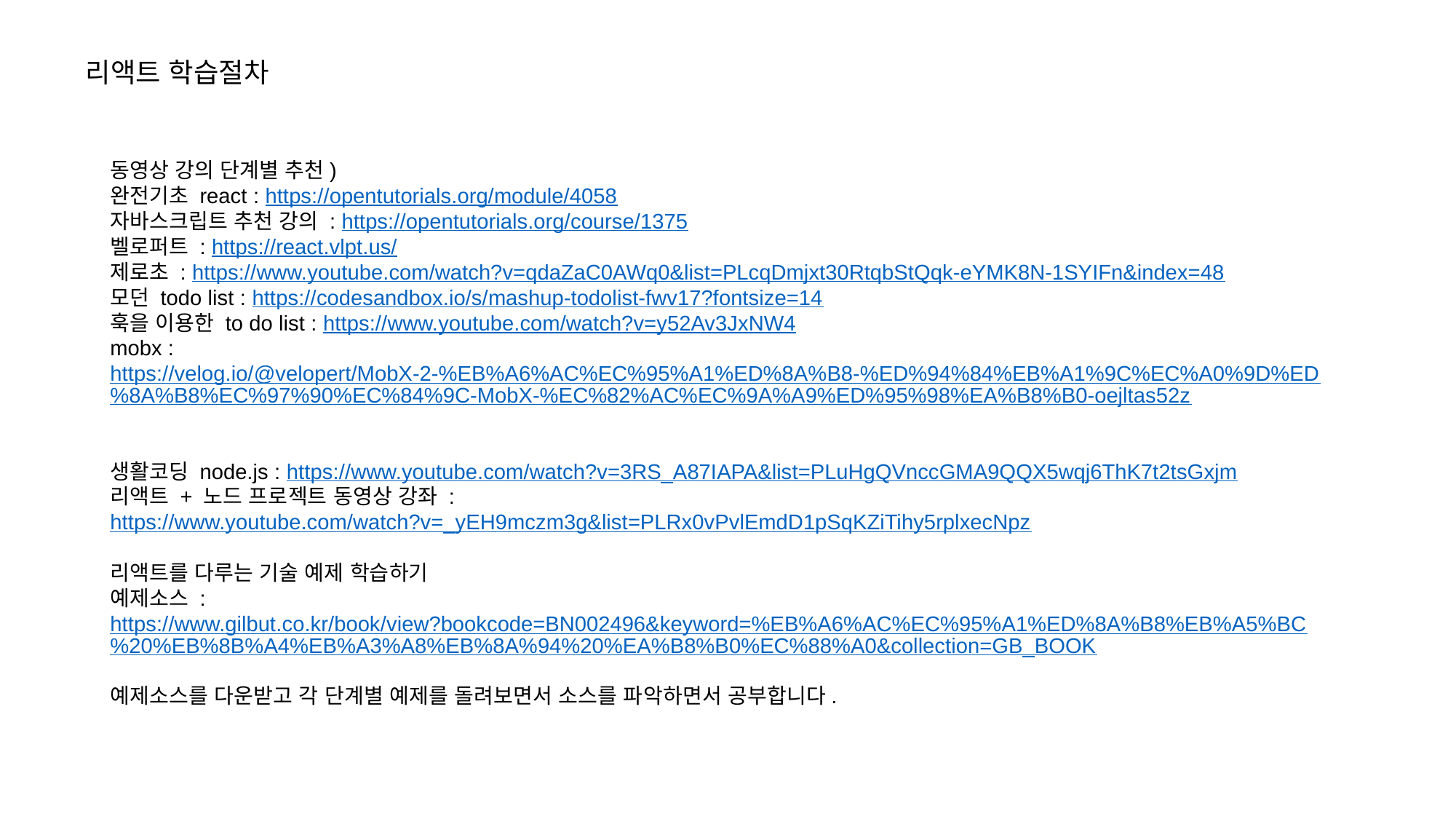

리액트 학습절차
동영상 강의 단계별 추천)
완전기초 react : https://opentutorials.org/module/4058
자바스크립트 추천 강의 : https://opentutorials.org/course/1375
벨로퍼트 : https://react.vlpt.us/
제로초 : https://www.youtube.com/watch?v=qdaZaC0AWq0&list=PLcqDmjxt30RtqbStQqk-eYMK8N-1SYIFn&index=48
모던 todo list : https://codesandbox.io/s/mashup-todolist-fwv17?fontsize=14
훅을 이용한 to do list : https://www.youtube.com/watch?v=y52Av3JxNW4
mobx : https://velog.io/@velopert/MobX-2-%EB%A6%AC%EC%95%A1%ED%8A%B8-%ED%94%84%EB%A1%9C%EC%A0%9D%ED%8A%B8%EC%97%90%EC%84%9C-MobX-%EC%82%AC%EC%9A%A9%ED%95%98%EA%B8%B0-oejltas52z

생활코딩 node.js : https://www.youtube.com/watch?v=3RS_A87IAPA&list=PLuHgQVnccGMA9QQX5wqj6ThK7t2tsGxjm
리액트 + 노드 프로젝트 동영상 강좌 : https://www.youtube.com/watch?v=_yEH9mczm3g&list=PLRx0vPvlEmdD1pSqKZiTihy5rplxecNpz

리액트를 다루는 기술 예제 학습하기
예제소스 : https://www.gilbut.co.kr/book/view?bookcode=BN002496&keyword=%EB%A6%AC%EC%95%A1%ED%8A%B8%EB%A5%BC%20%EB%8B%A4%EB%A3%A8%EB%8A%94%20%EA%B8%B0%EC%88%A0&collection=GB_BOOK

예제소스를 다운받고 각 단계별 예제를 돌려보면서 소스를 파악하면서 공부합니다.